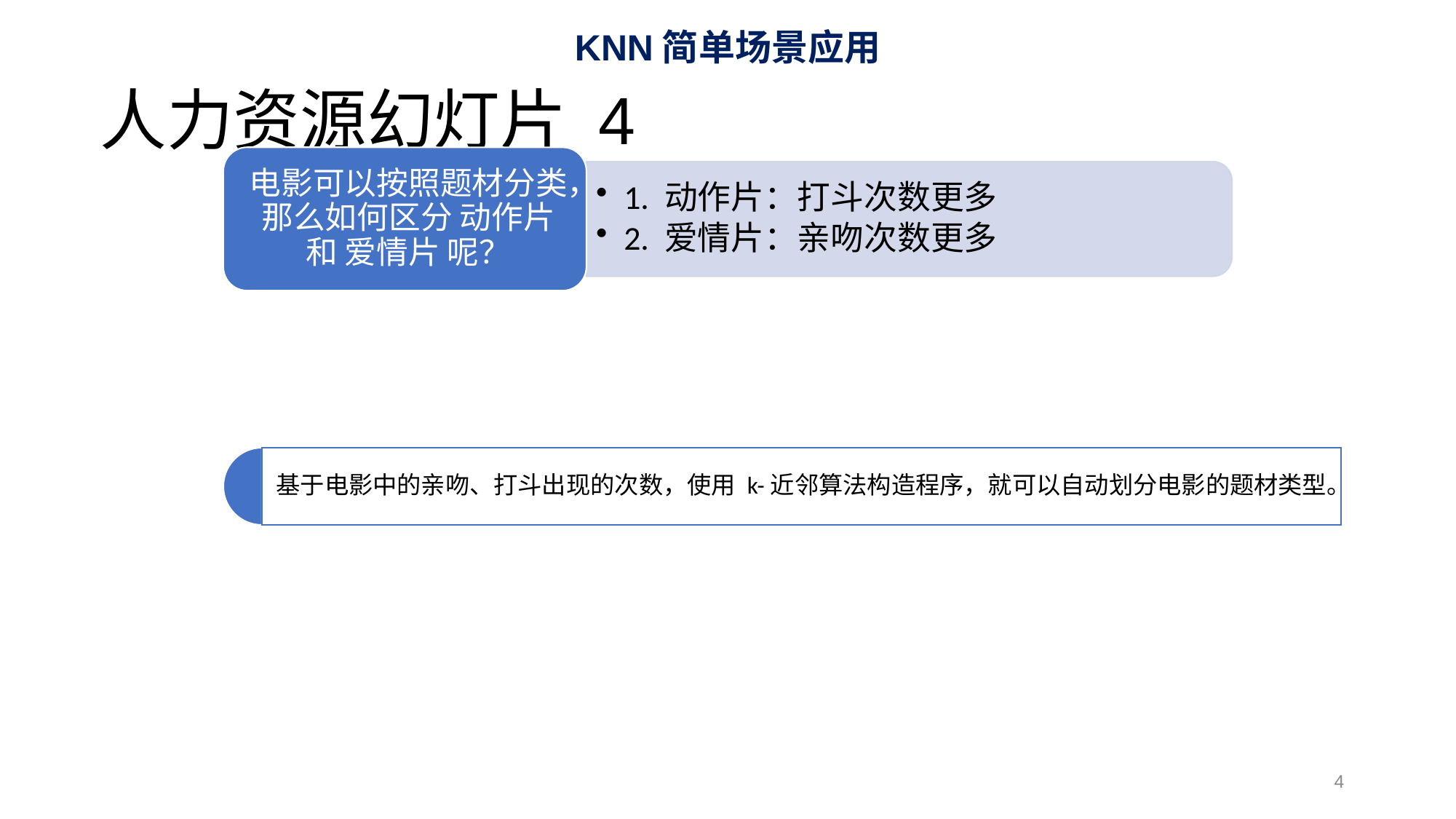

KNN简单场景应用
# 人力资源幻灯片 4
1. 动作片：打斗次数更多
2. 爱情片：亲吻次数更多
电影可以按照题材分类，那么如何区分 动作片 和 爱情片 呢？
基于电影中的亲吻、打斗出现的次数，使用 k-近邻算法构造程序，就可以自动划分电影的题材类型。
4